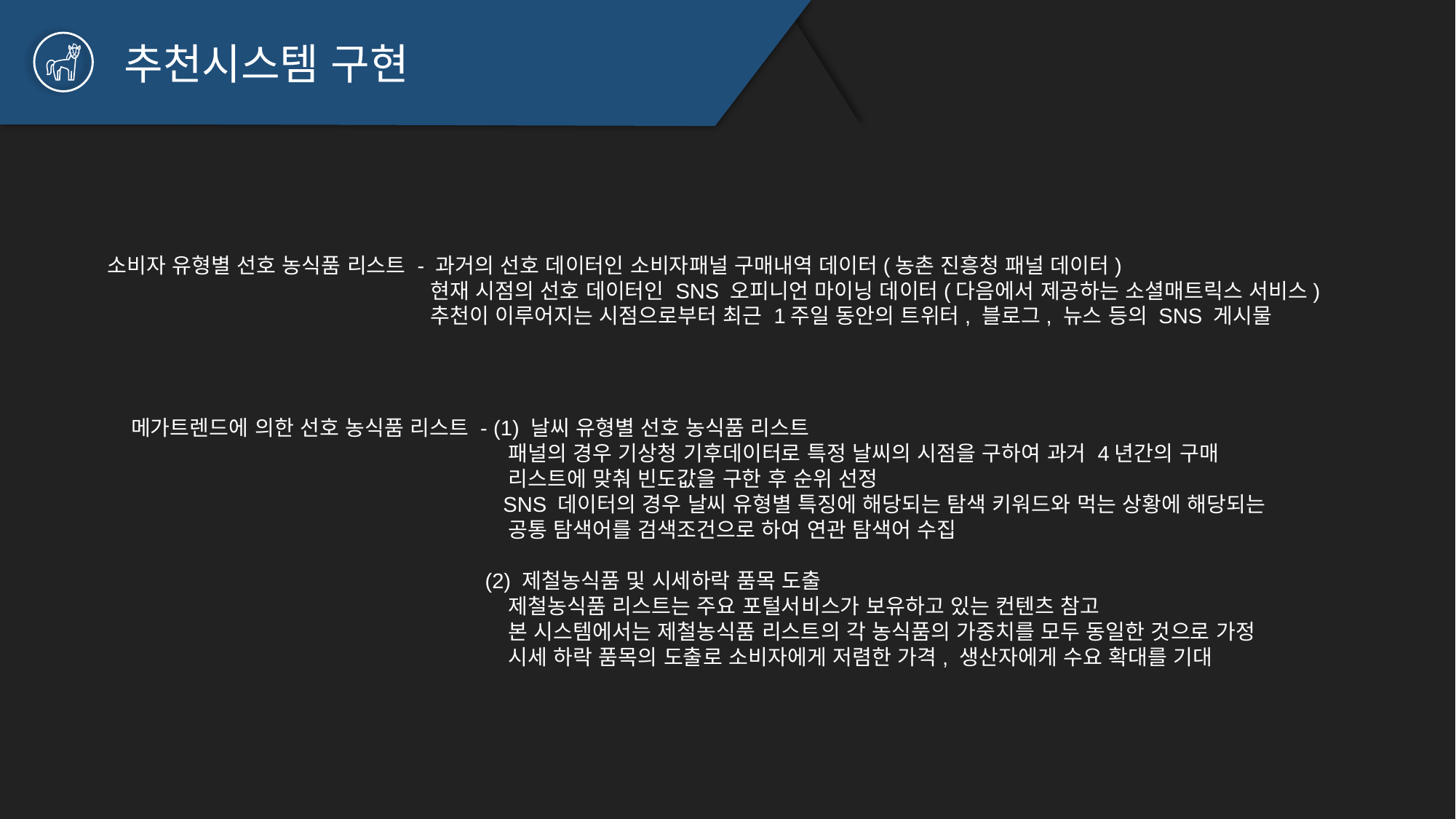

추천시스템 구현
소비자 유형별 선호 농식품 리스트 - 과거의 선호 데이터인 소비자패널 구매내역 데이터(농촌 진흥청 패널 데이터)
                                                     현재 시점의 선호 데이터인 SNS 오피니언 마이닝 데이터(다음에서 제공하는 소셜매트릭스 서비스)
                                                     추천이 이루어지는 시점으로부터 최근 1주일 동안의 트위터, 블로그, 뉴스 등의 SNS 게시물

메가트렌드에 의한 선호 농식품 리스트 - (1) 날씨 유형별 선호 농식품 리스트
                                                              패널의 경우 기상청 기후데이터로 특정 날씨의 시점을 구하여 과거 4년간의 구매
                                                              리스트에 맞춰 빈도값을 구한 후 순위 선정
                                                              SNS 데이터의 경우 날씨 유형별 특징에 해당되는 탐색 키워드와 먹는 상황에 해당되는
                                                              공통 탐색어를 검색조건으로 하여 연관 탐색어 수집

                                                           (2) 제철농식품 및 시세하락 품목 도출
                                                              제철농식품 리스트는 주요 포털서비스가 보유하고 있는 컨텐츠 참고
                                                              본 시스템에서는 제철농식품 리스트의 각 농식품의 가중치를 모두 동일한 것으로 가정
                                                              시세 하락 품목의 도출로 소비자에게 저렴한 가격, 생산자에게 수요 확대를 기대